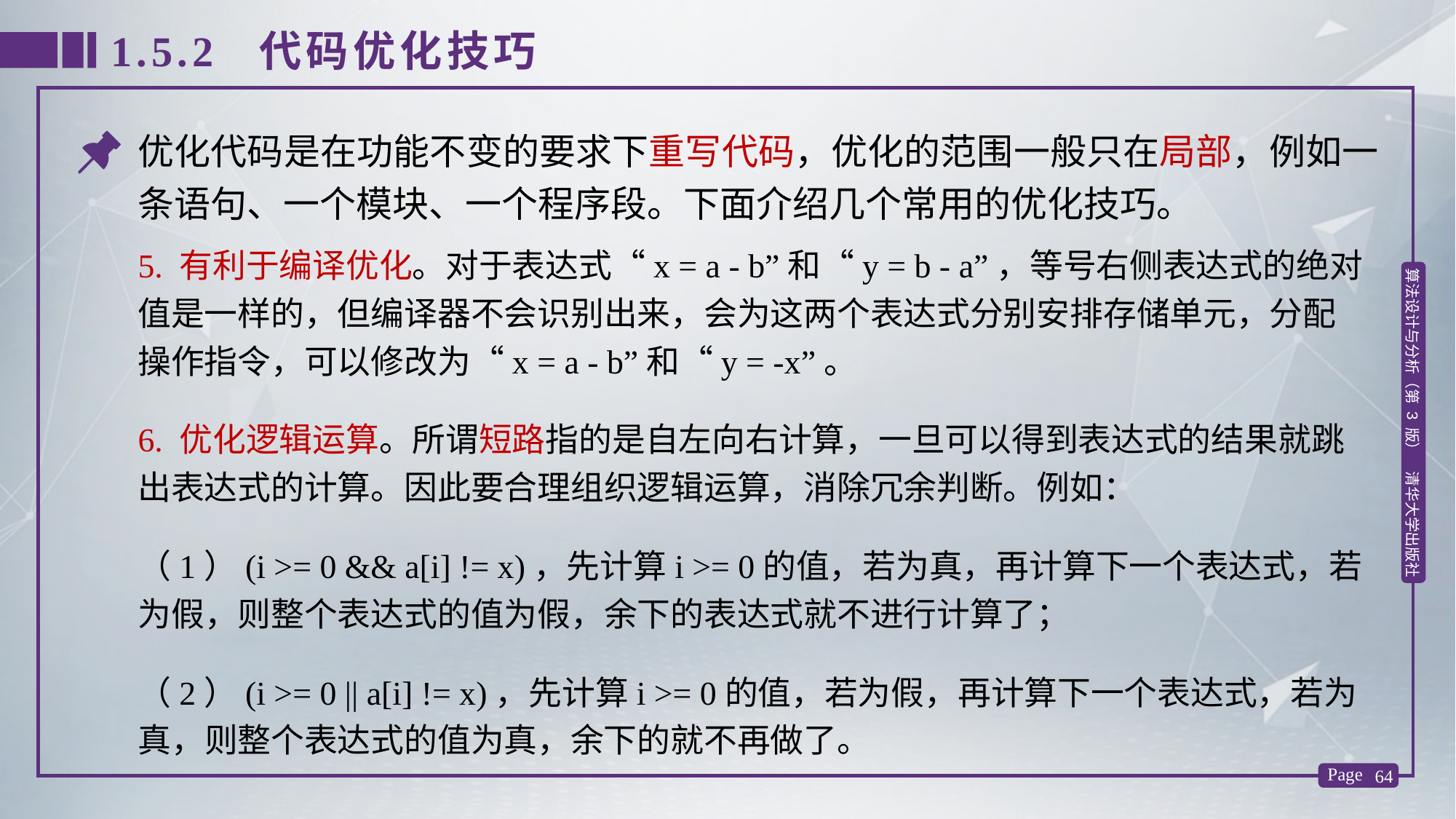

1.5.2  代码优化技巧
优化代码是在功能不变的要求下重写代码，优化的范围一般只在局部，例如一条语句、一个模块、一个程序段。下面介绍几个常用的优化技巧。

5. 有利于编译优化。对于表达式“x = a - b”和“y = b - a”，等号右侧表达式的绝对值是一样的，但编译器不会识别出来，会为这两个表达式分别安排存储单元，分配操作指令，可以修改为“x = a - b”和“y = -x”。
6. 优化逻辑运算。所谓短路指的是自左向右计算，一旦可以得到表达式的结果就跳出表达式的计算。因此要合理组织逻辑运算，消除冗余判断。例如：
（1）(i >= 0 && a[i] != x)，先计算i >= 0的值，若为真，再计算下一个表达式，若为假，则整个表达式的值为假，余下的表达式就不进行计算了；
（2）(i >= 0 || a[i] != x)，先计算i >= 0的值，若为假，再计算下一个表达式，若为真，则整个表达式的值为真，余下的就不再做了。